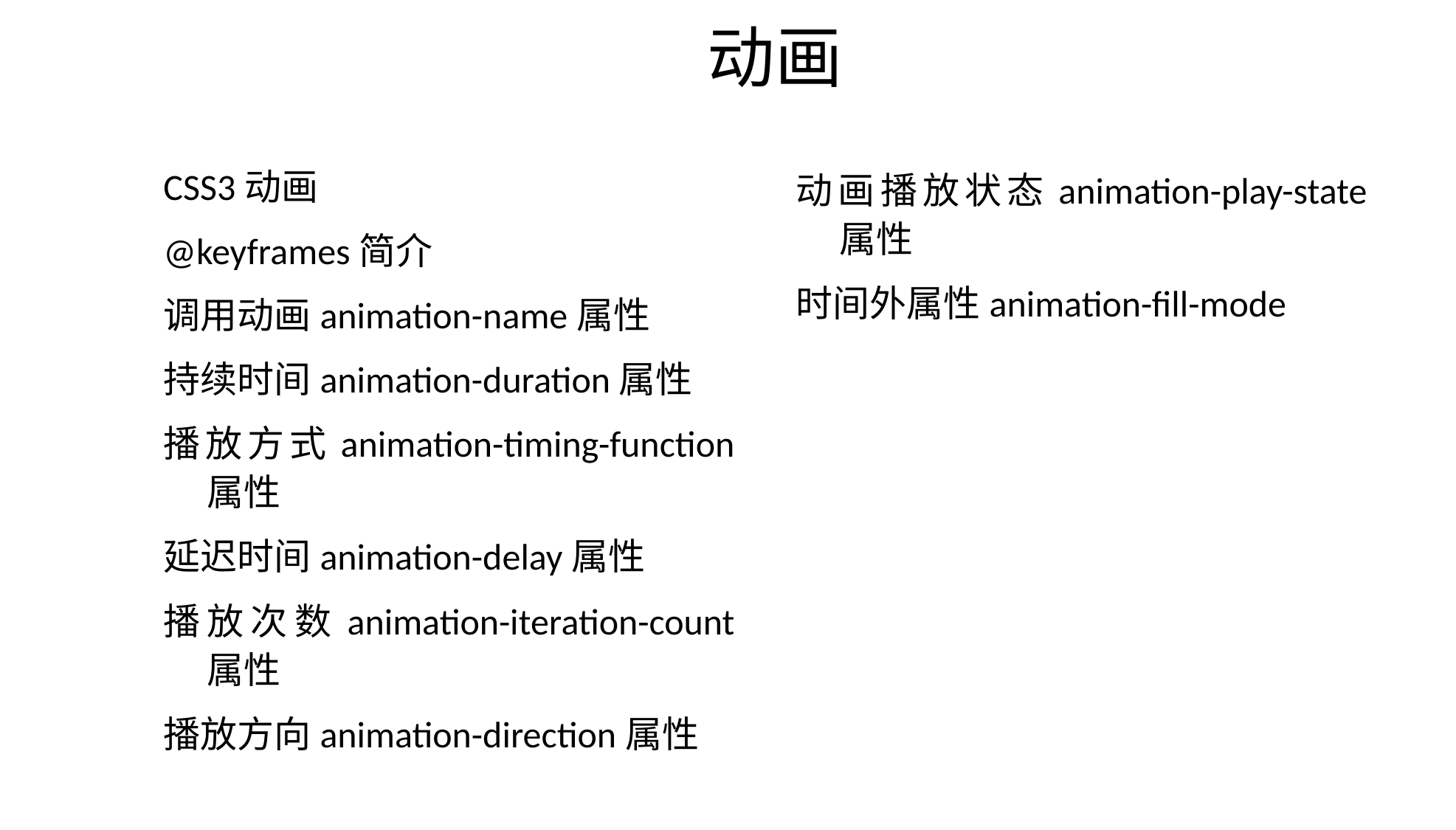

# 动画
CSS3动画
@keyframes简介
调用动画animation-name属性
持续时间animation-duration属性
播放方式animation-timing-function属性
延迟时间animation-delay属性
播放次数animation-iteration-count属性
播放方向animation-direction属性

动画播放状态animation-play-state属性
时间外属性animation-fill-mode